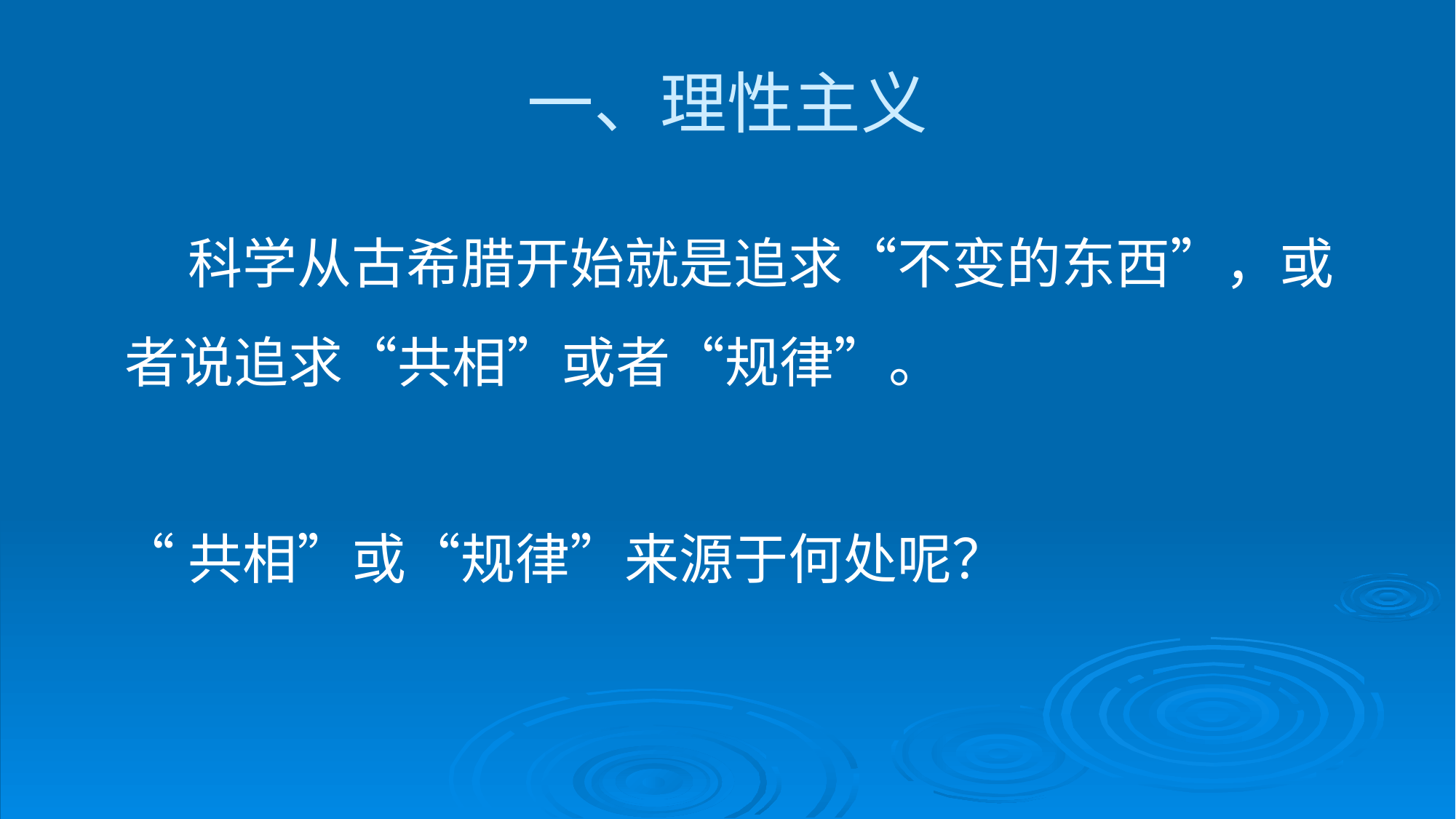

# 一、理性主义
          科学从古希腊开始就是追求“不变的东西”，或者说追求“共相”或者“规律”。

   “共相”或“规律”来源于何处呢？